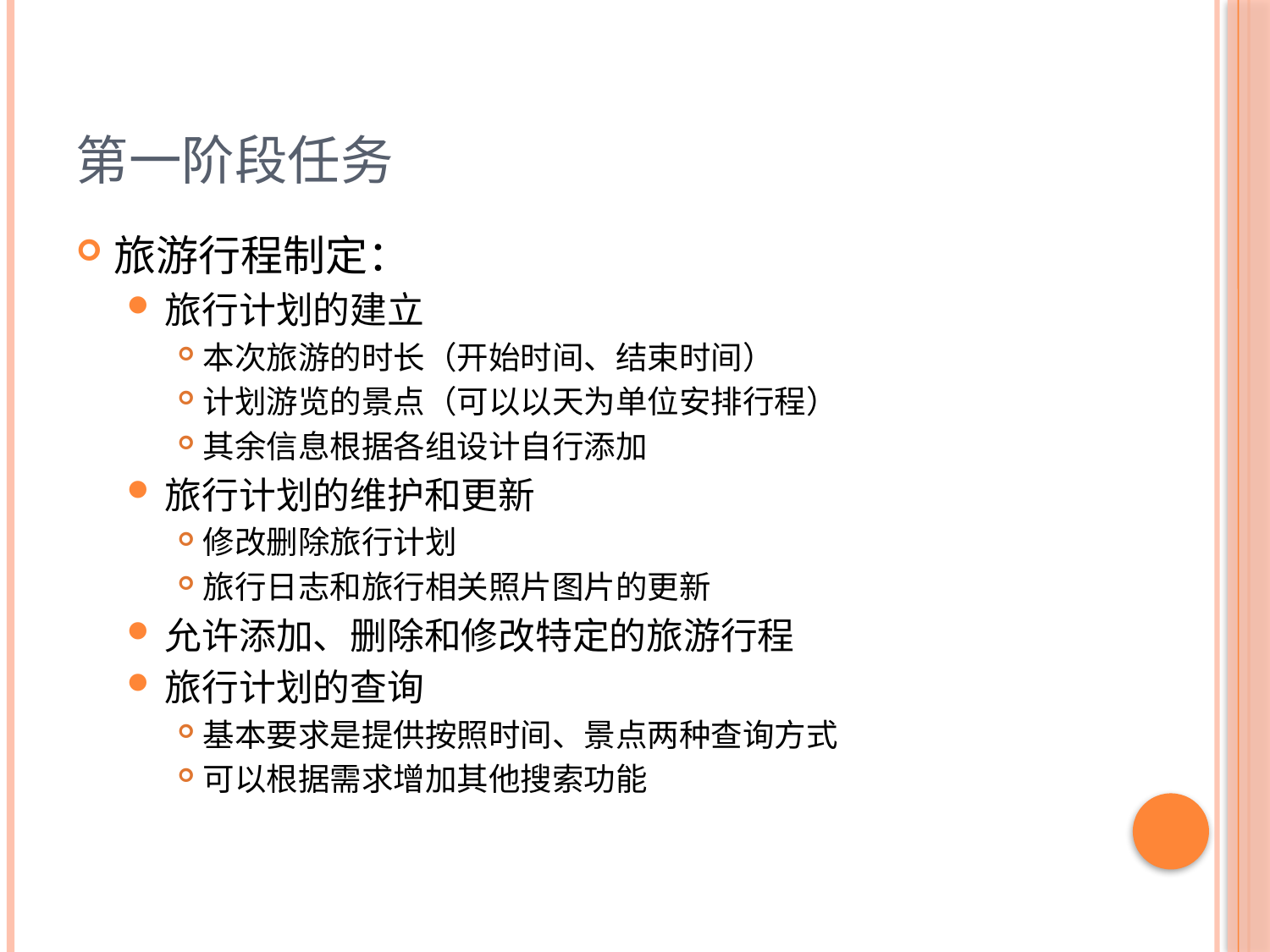

# 第一阶段任务
旅游行程制定：
旅行计划的建立
本次旅游的时长（开始时间、结束时间）
计划游览的景点（可以以天为单位安排行程）
其余信息根据各组设计自行添加
旅行计划的维护和更新
修改删除旅行计划
旅行日志和旅行相关照片图片的更新
允许添加、删除和修改特定的旅游行程
旅行计划的查询
基本要求是提供按照时间、景点两种查询方式
可以根据需求增加其他搜索功能